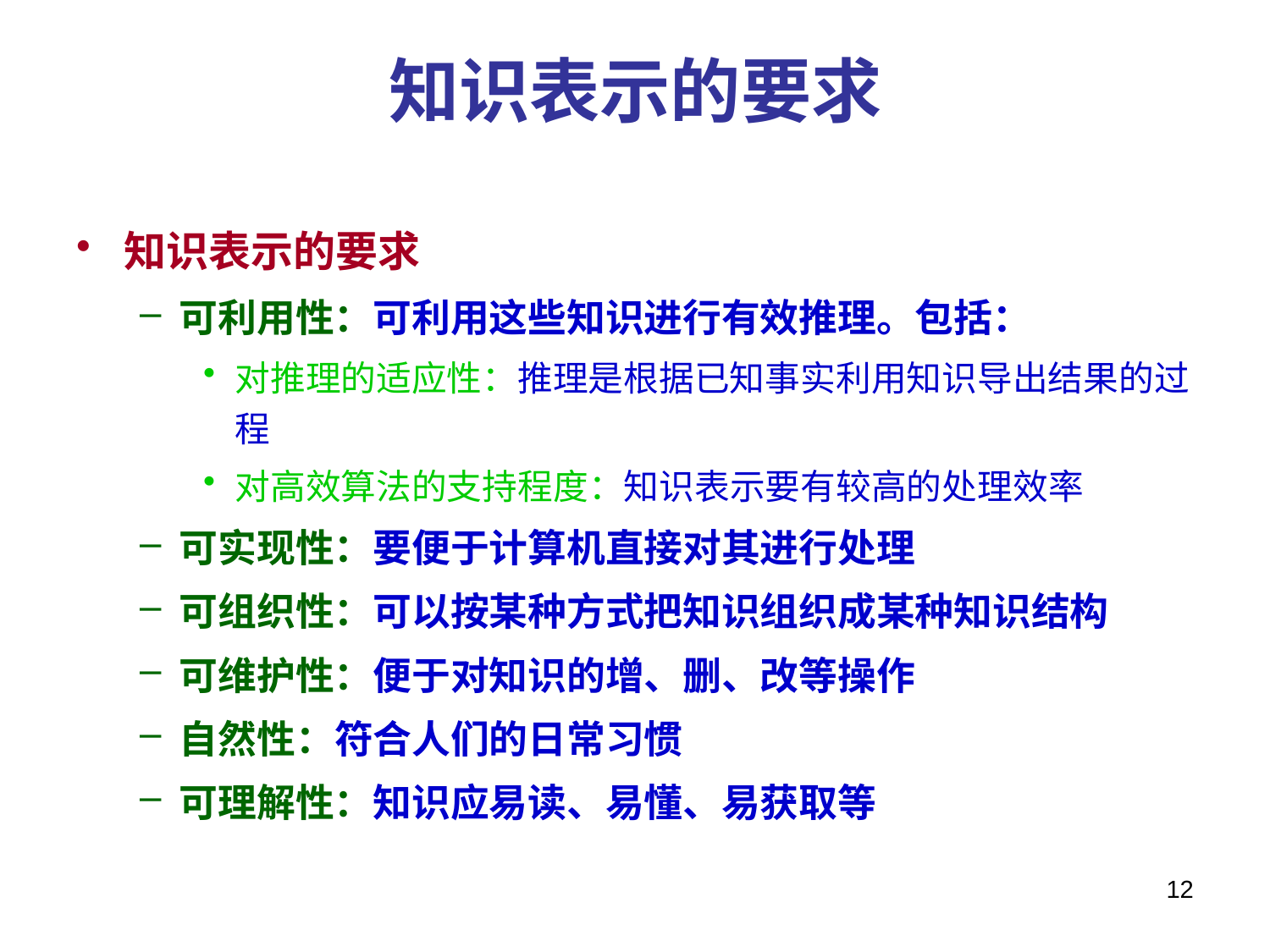

# 知识表示的要求
知识表示的要求
可利用性：可利用这些知识进行有效推理。包括：
对推理的适应性：推理是根据已知事实利用知识导出结果的过程
对高效算法的支持程度：知识表示要有较高的处理效率
可实现性：要便于计算机直接对其进行处理
可组织性：可以按某种方式把知识组织成某种知识结构
可维护性：便于对知识的增、删、改等操作
自然性：符合人们的日常习惯
可理解性：知识应易读、易懂、易获取等
12